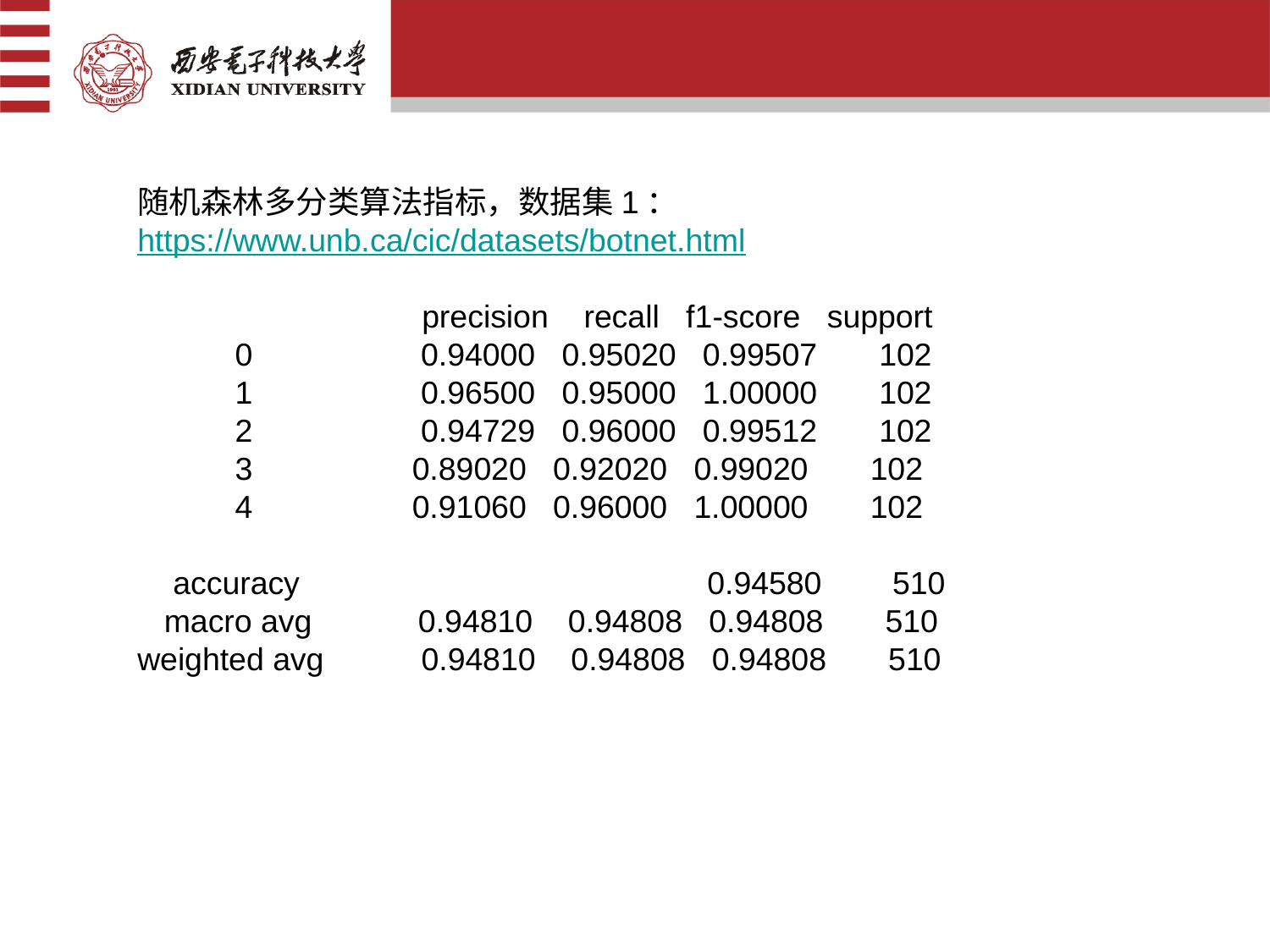

随机森林多分类算法指标，数据集1：https://www.unb.ca/cic/datasets/botnet.html

                                precision    recall   f1-score   support
           0                   0.94000   0.95020   0.99507       102
           1                   0.96500   0.95000   1.00000       102
           2                   0.94729   0.96000   0.99512       102
           3                  0.89020   0.92020   0.99020       102
           4                  0.91060   0.96000   1.00000       102

    accuracy                                              0.94580        510
   macro avg            0.94810    0.94808   0.94808       510
weighted avg           0.94810    0.94808   0.94808       510